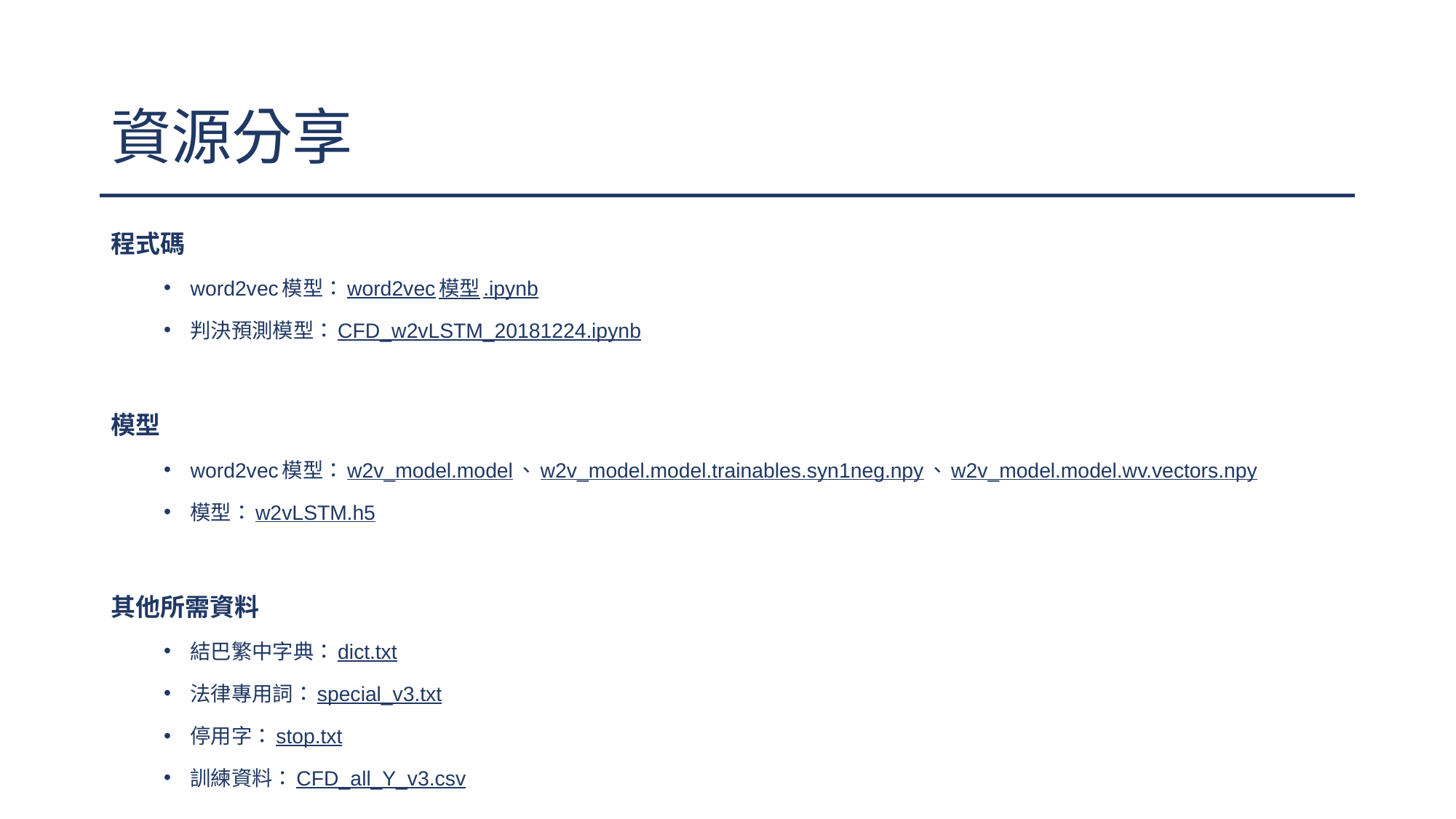

# 資源分享
程式碼
word2vec模型：word2vec模型.ipynb
判決預測模型：CFD_w2vLSTM_20181224.ipynb

模型
word2vec模型：w2v_model.model、w2v_model.model.trainables.syn1neg.npy、w2v_model.model.wv.vectors.npy
模型：w2vLSTM.h5

其他所需資料
結巴繁中字典：dict.txt
法律專用詞：special_v3.txt
停用字：stop.txt
訓練資料：CFD_all_Y_v3.csv